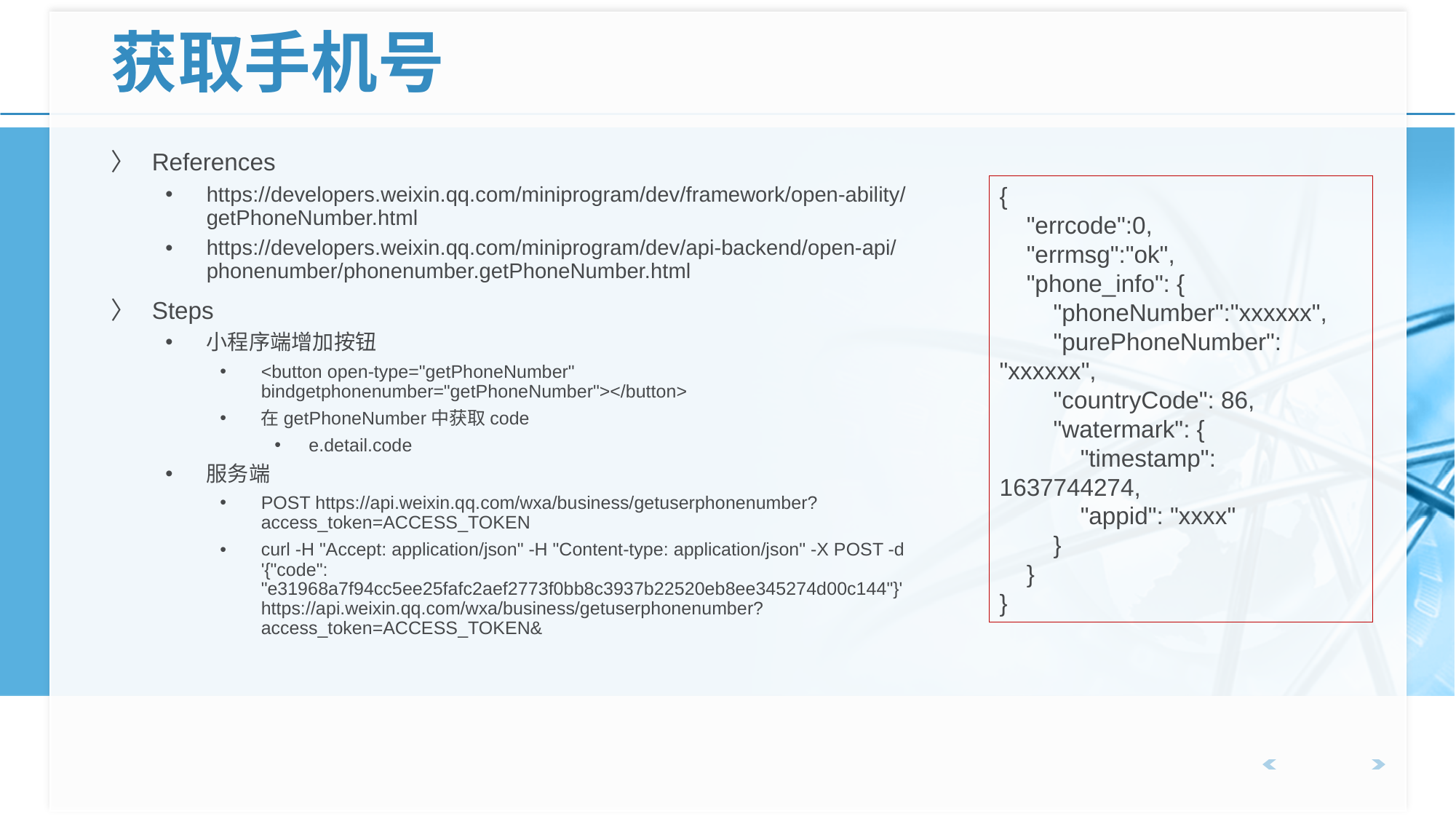

# 获取手机号
References
https://developers.weixin.qq.com/miniprogram/dev/framework/open-ability/getPhoneNumber.html
https://developers.weixin.qq.com/miniprogram/dev/api-backend/open-api/phonenumber/phonenumber.getPhoneNumber.html
Steps
小程序端增加按钮
<button open-type="getPhoneNumber" bindgetphonenumber="getPhoneNumber"></button>
在getPhoneNumber中获取code
e.detail.code
服务端
POST https://api.weixin.qq.com/wxa/business/getuserphonenumber?access_token=ACCESS_TOKEN
curl -H "Accept: application/json" -H "Content-type: application/json" -X POST -d '{"code": "e31968a7f94cc5ee25fafc2aef2773f0bb8c3937b22520eb8ee345274d00c144"}' https://api.weixin.qq.com/wxa/business/getuserphonenumber?access_token=ACCESS_TOKEN&

{
    "errcode":0,
    "errmsg":"ok",
    "phone_info": {
        "phoneNumber":"xxxxxx",
        "purePhoneNumber": "xxxxxx",
        "countryCode": 86,
        "watermark": {
            "timestamp": 1637744274,
            "appid": "xxxx"
        }
    }
}